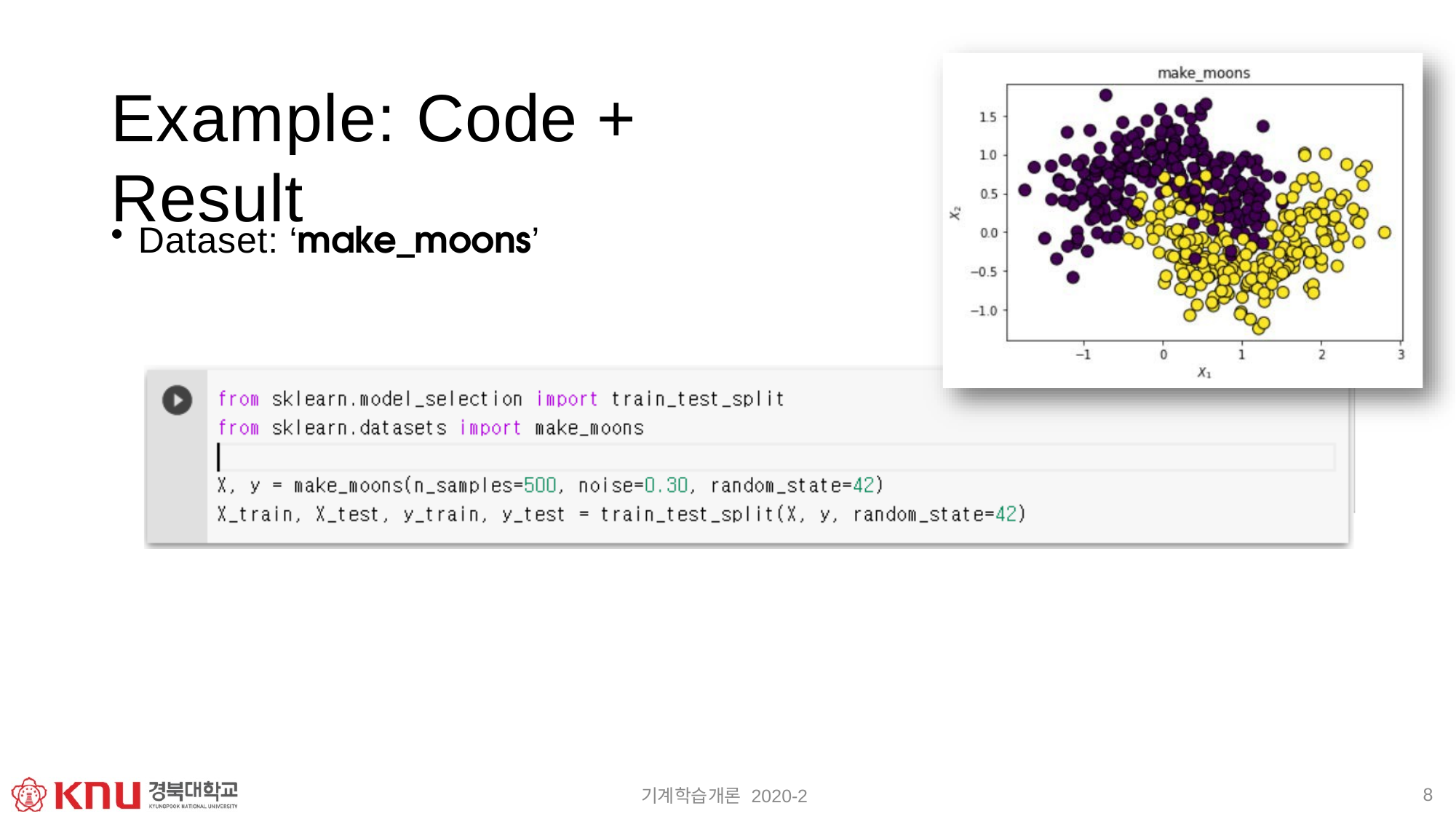

# Example: Code + Result
Dataset: ‘make_moons’
8
기계학습개론 2020-2